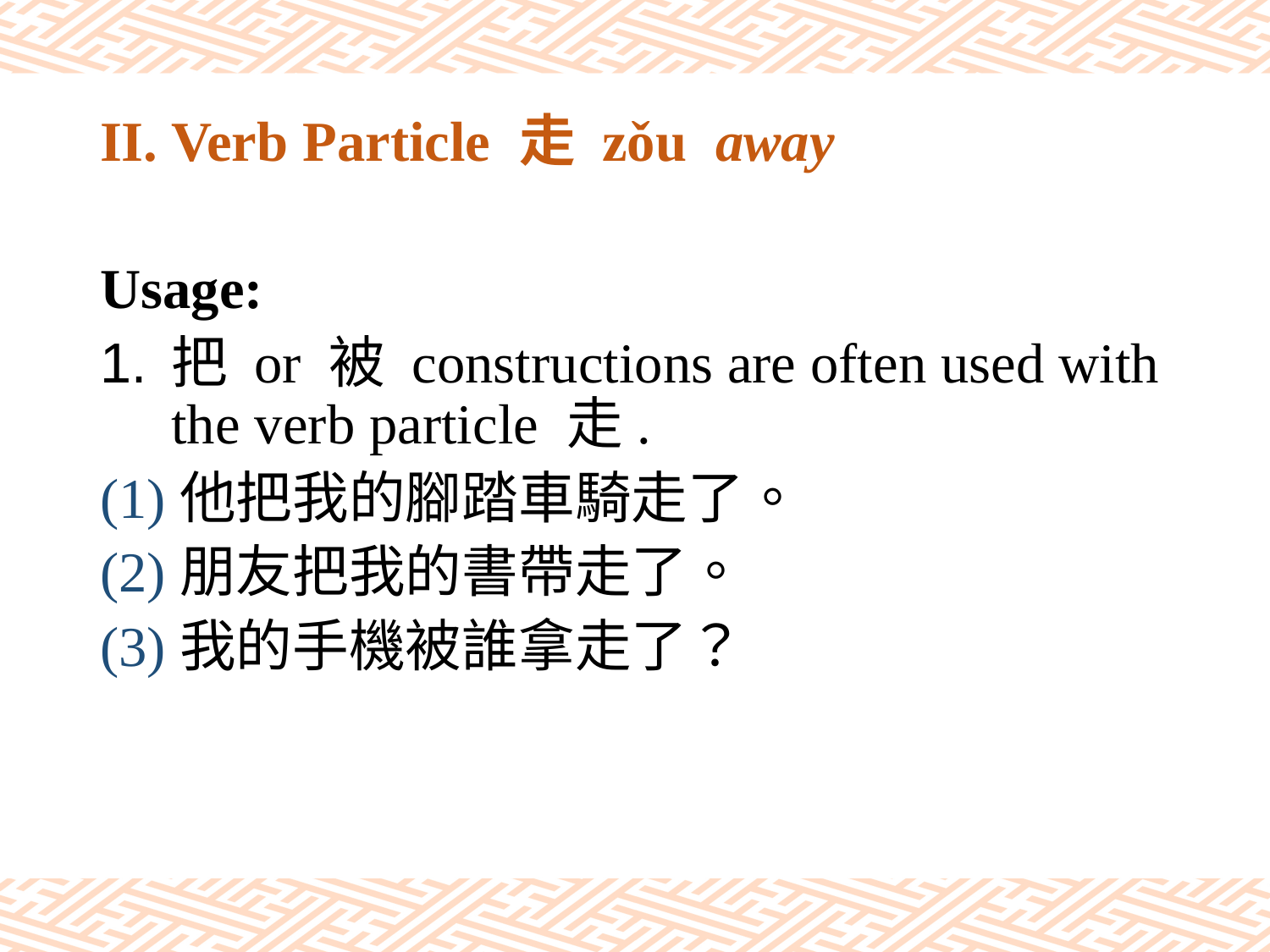

# II. Verb Particle 走 zǒu  away
Usage:
把 or 被 constructions are often used with the verb particle 走.
(1)他把我的腳踏車騎走了。
(2)朋友把我的書帶走了。
(3)我的手機被誰拿走了？